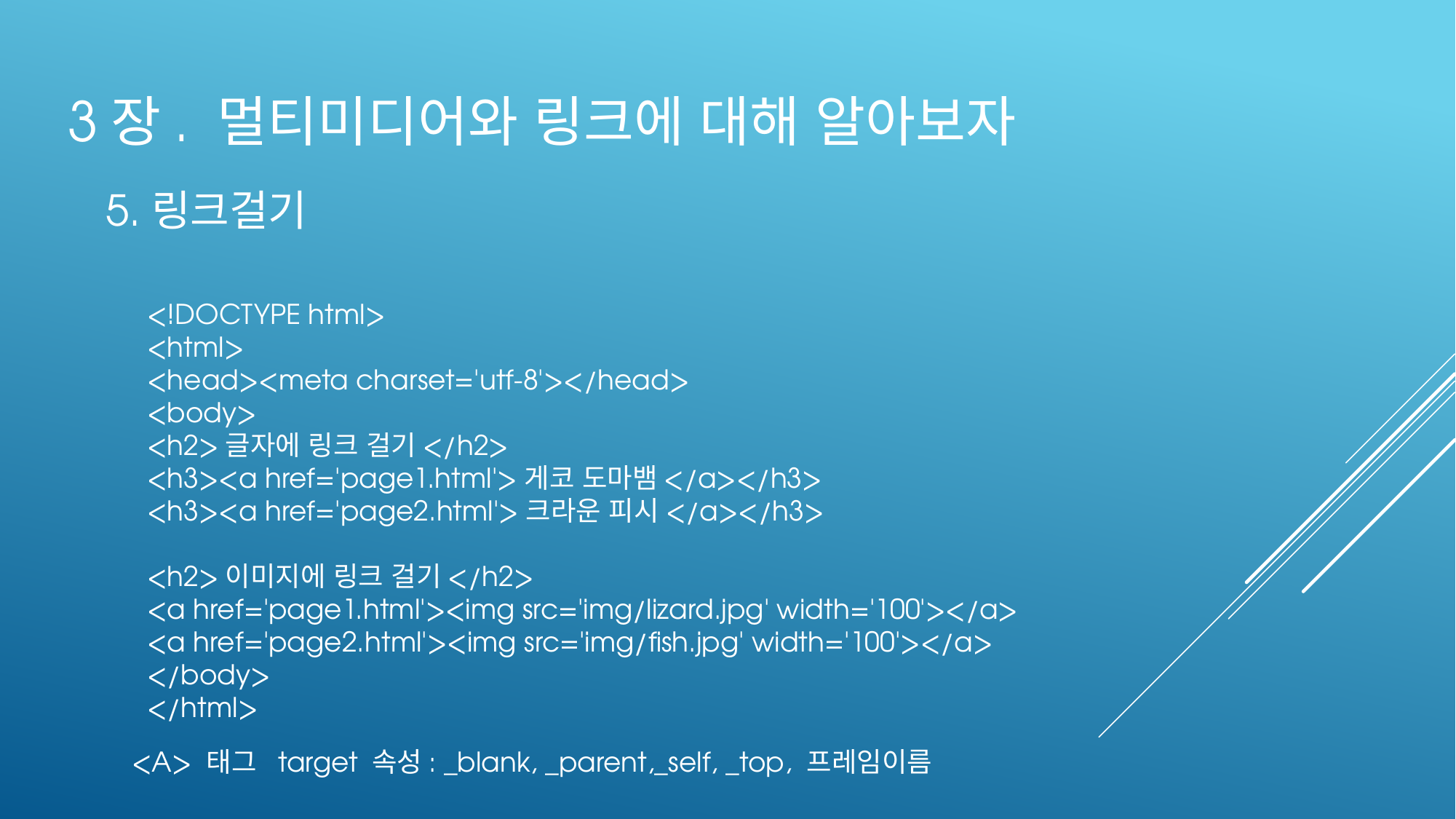

# 3장. 멀티미디어와 링크에 대해 알아보자
5.링크걸기
<!DOCTYPE html>
<html>
<head><meta charset='utf-8'></head>
<body>
<h2>글자에 링크 걸기</h2>
<h3><a href='page1.html'>게코 도마뱀</a></h3>
<h3><a href='page2.html'>크라운 피시</a></h3>

<h2>이미지에 링크 걸기</h2>
<a href='page1.html'><img src='img/lizard.jpg' width='100'></a>
<a href='page2.html'><img src='img/fish.jpg' width='100'></a>
</body>
</html>
<A> 태그  target 속성: _blank, _parent,_self, _top, 프레임이름